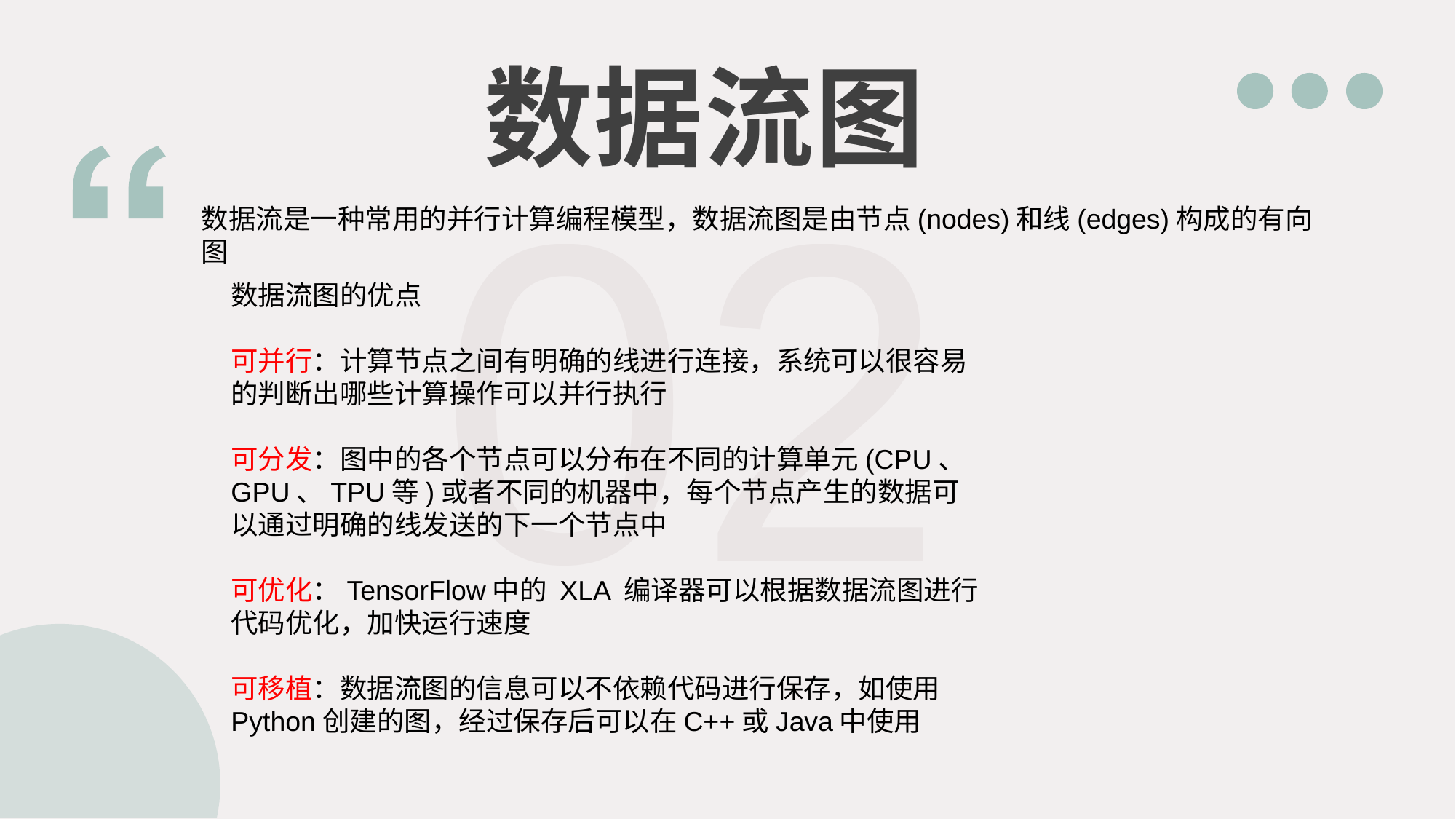

数据流图

02

数据流是一种常用的并行计算编程模型，数据流图是由节点(nodes)和线(edges)构成的有向图
数据流图的优点

可并行：计算节点之间有明确的线进行连接，系统可以很容易的判断出哪些计算操作可以并行执行

可分发：图中的各个节点可以分布在不同的计算单元(CPU、GPU、TPU等)或者不同的机器中，每个节点产生的数据可以通过明确的线发送的下一个节点中

可优化：TensorFlow中的 XLA 编译器可以根据数据流图进行代码优化，加快运行速度

可移植：数据流图的信息可以不依赖代码进行保存，如使用Python创建的图，经过保存后可以在C++或Java中使用